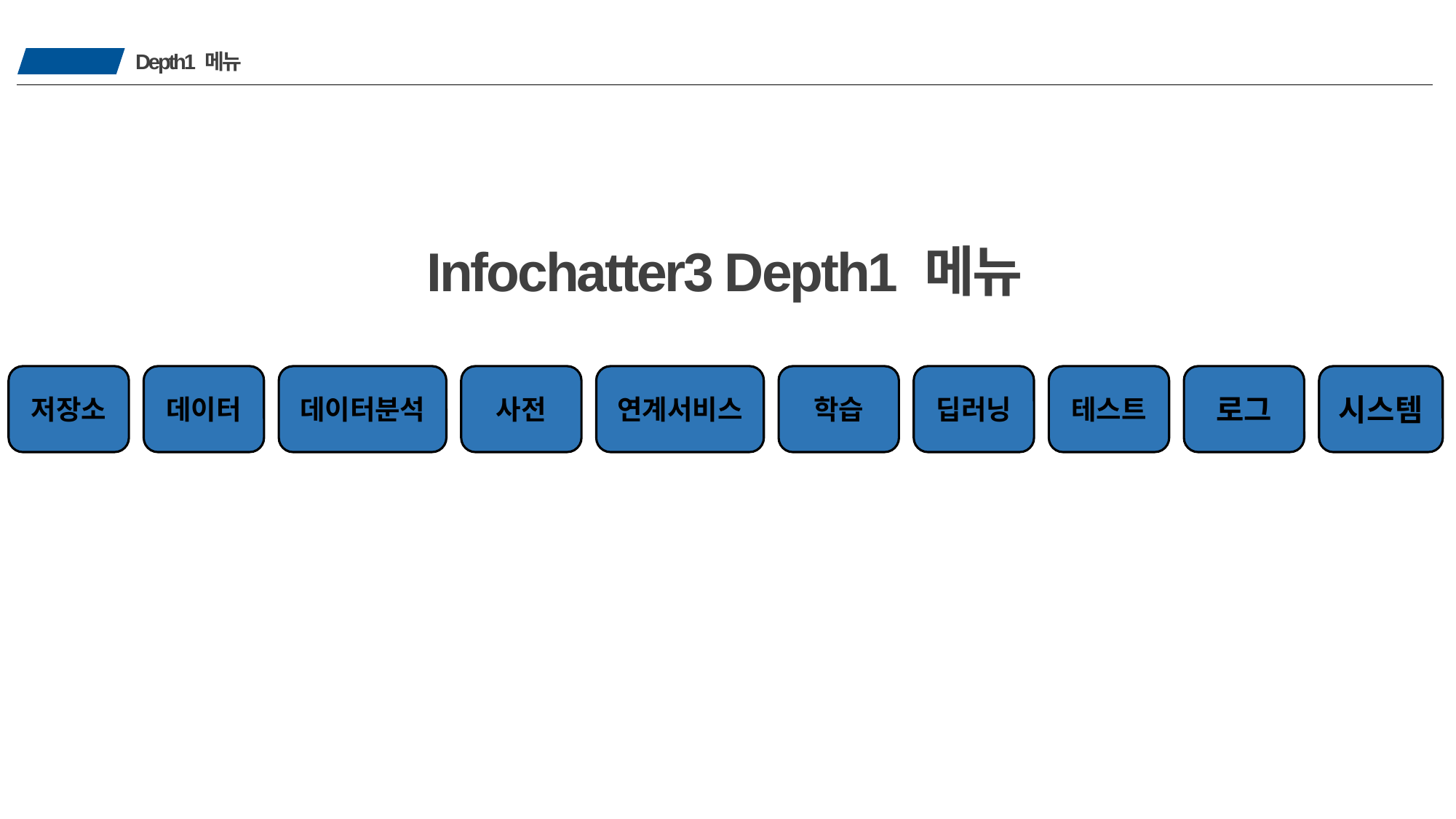

Depth1 메뉴

2
Infochatter3 Depth1 메뉴
저장소
데이터
데이터분석
사전
연계서비스
학습
딥러닝
테스트
로그
시스템